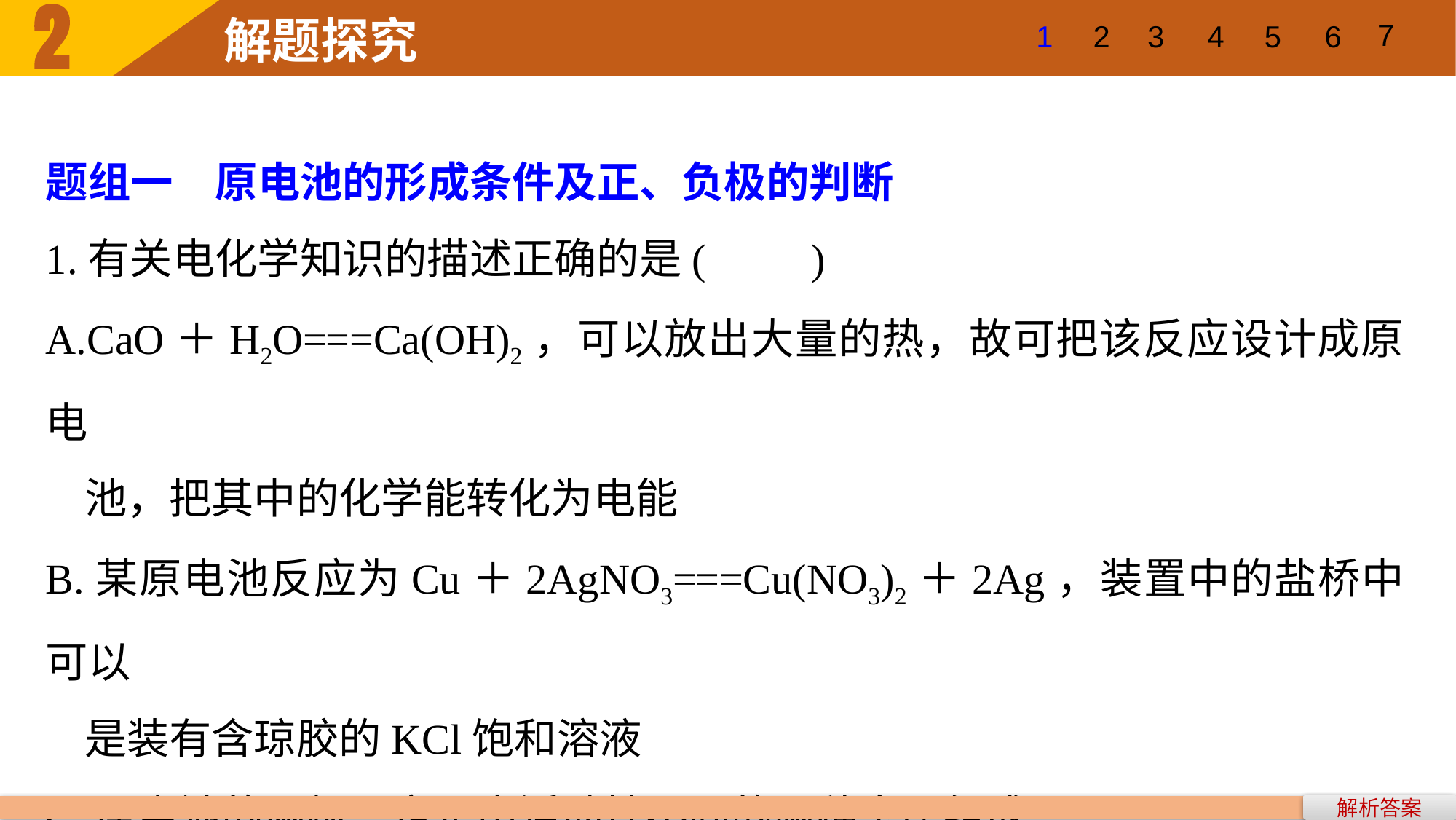

2
7

1
2
3
4
5
6
解题探究
题组一　原电池的形成条件及正、负极的判断
1.有关电化学知识的描述正确的是(　　)
A.CaO＋H2O===Ca(OH)2，可以放出大量的热，故可把该反应设计成原电
   池，把其中的化学能转化为电能
B.某原电池反应为Cu＋2AgNO3===Cu(NO3)2＋2Ag，装置中的盐桥中可以
   是装有含琼胶的KCl饱和溶液
C.原电池的两极一定是由活动性不同的两种金属组成
D.从理论上讲，任何能自发进行的氧化还原反应都可设计成原电池
解析答案